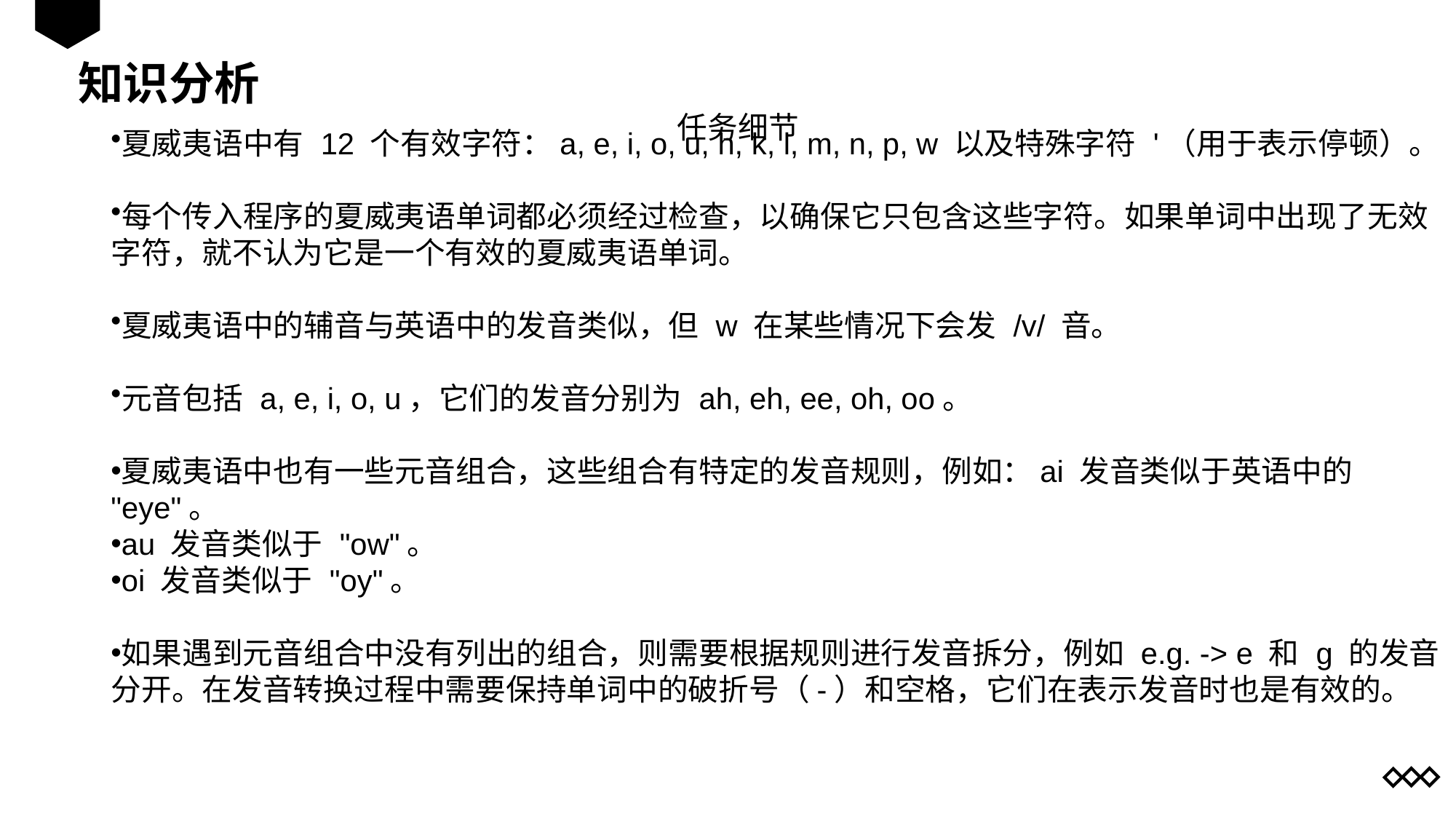

知识分析
任务细节
夏威夷语中有 12 个有效字符：a, e, i, o, u, h, k, l, m, n, p, w 以及特殊字符 '（用于表示停顿）。

每个传入程序的夏威夷语单词都必须经过检查，以确保它只包含这些字符。如果单词中出现了无效字符，就不认为它是一个有效的夏威夷语单词。

夏威夷语中的辅音与英语中的发音类似，但 w 在某些情况下会发 /v/ 音。

元音包括 a, e, i, o, u，它们的发音分别为 ah, eh, ee, oh, oo。

夏威夷语中也有一些元音组合，这些组合有特定的发音规则，例如：ai 发音类似于英语中的 "eye"。
au 发音类似于 "ow"。
oi 发音类似于 "oy"。

如果遇到元音组合中没有列出的组合，则需要根据规则进行发音拆分，例如 e.g. -> e 和 g 的发音分开。在发音转换过程中需要保持单词中的破折号（-）和空格，它们在表示发音时也是有效的。